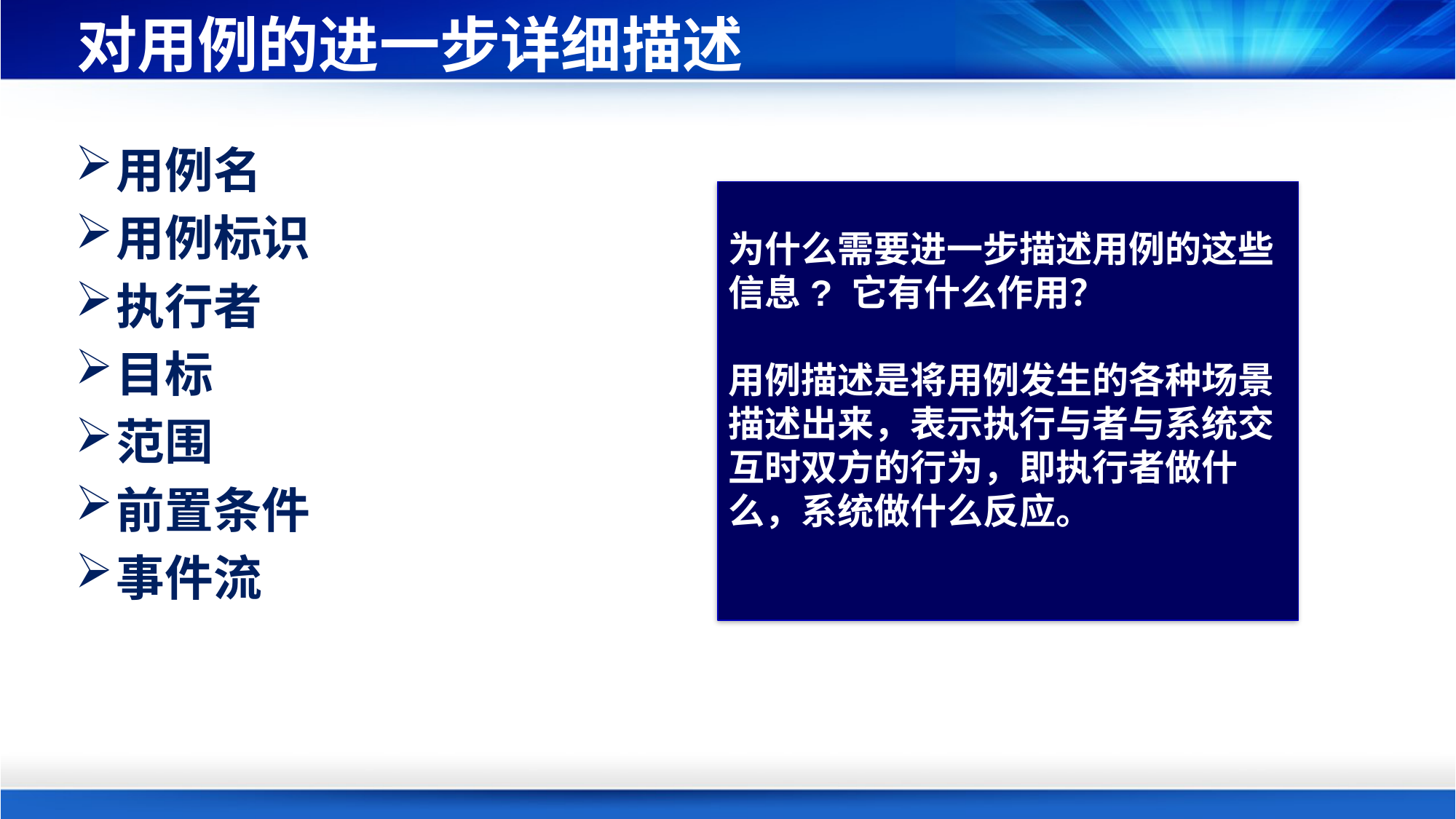

# 对用例的进一步详细描述
用例名
用例标识
执行者
目标
范围
前置条件
事件流
为什么需要进一步描述用例的这些信息? 它有什么作用？

用例描述是将用例发生的各种场景描述出来，表示执行与者与系统交互时双方的行为，即执行者做什么，系统做什么反应。